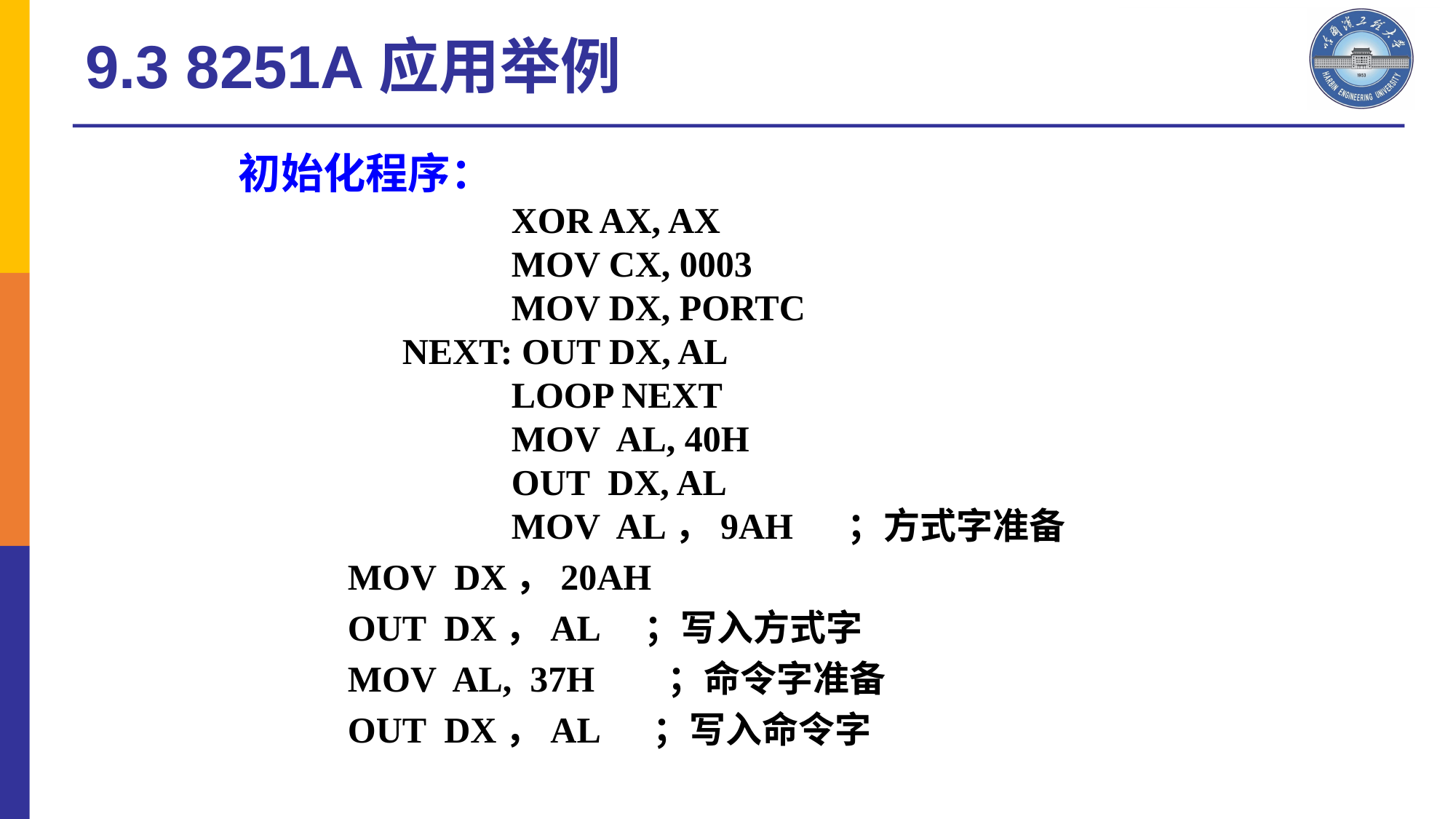

9.3 8251A应用举例
初始化程序：
            XOR AX, AX
            MOV CX, 0003
            MOV DX, PORTC
NEXT: OUT DX, AL
            LOOP NEXT
            MOV  AL, 40H
            OUT  DX, AL
            MOV  AL，9AH     ；方式字准备
            MOV  DX，20AH
            OUT  DX，AL    ；写入方式字
            MOV  AL,  37H       ；命令字准备
            OUT  DX，AL     ；写入命令字